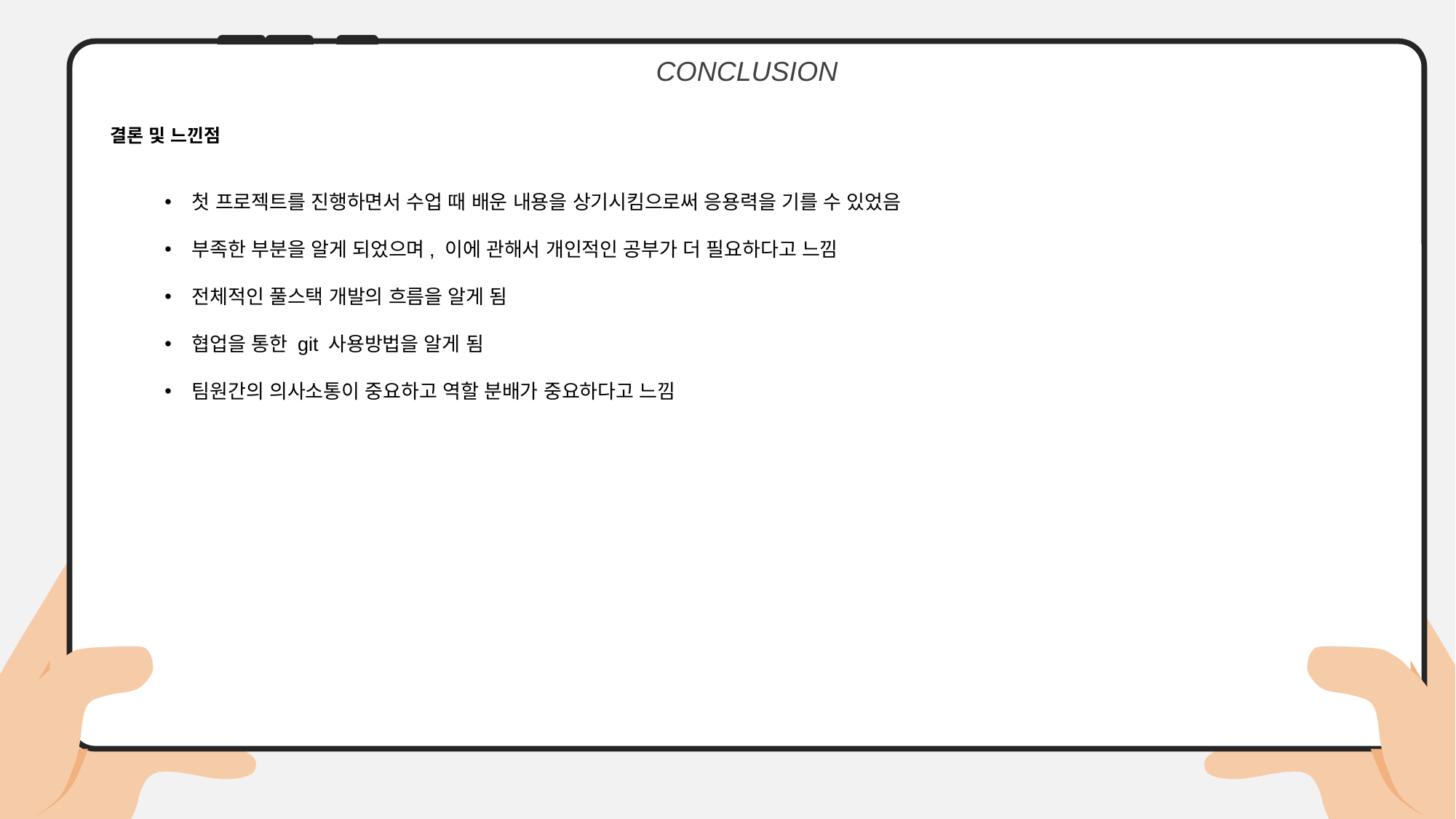

CONCLUSION
결론 및 느낀점

첫 프로젝트를 진행하면서 수업 때 배운 내용을 상기시킴으로써 응용력을 기를 수 있었음
부족한 부분을 알게 되었으며, 이에 관해서 개인적인 공부가 더 필요하다고 느낌
전체적인 풀스택 개발의 흐름을 알게 됨
협업을 통한 git 사용방법을 알게 됨
팀원간의 의사소통이 중요하고 역할 분배가 중요하다고 느낌